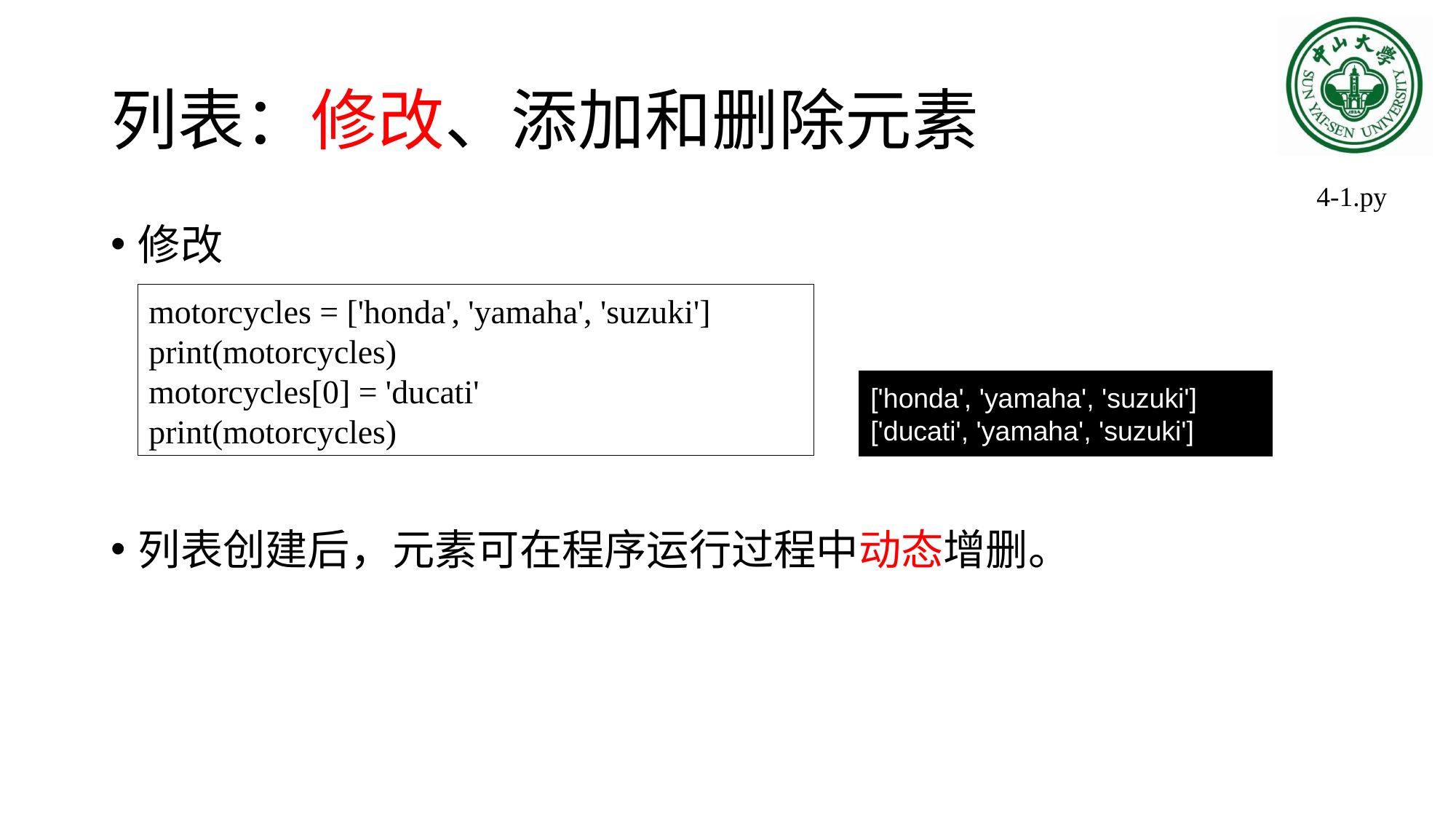

# 列表：修改、添加和删除元素
4-1.py
修改

列表创建后，元素可在程序运行过程中动态增删。

motorcycles = ['honda', 'yamaha', 'suzuki']
print(motorcycles)
motorcycles[0] = 'ducati'
print(motorcycles)
['honda', 'yamaha', 'suzuki']
['ducati', 'yamaha', 'suzuki']